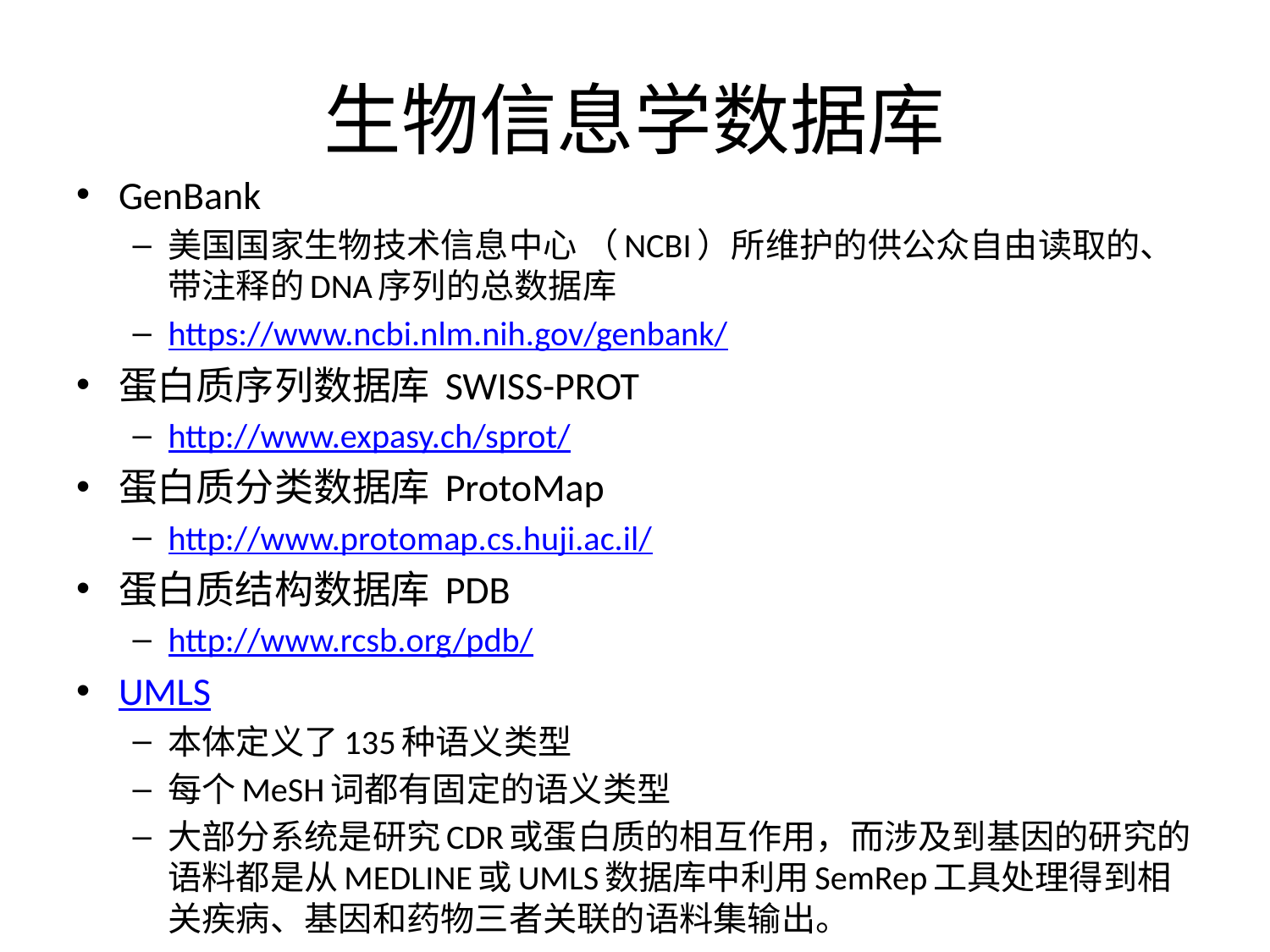

# 生物信息学数据库
GenBank
美国国家生物技术信息中心 （NCBI）所维护的供公众自由读取的、带注释的DNA序列的总数据库
https://www.ncbi.nlm.nih.gov/genbank/
蛋白质序列数据库 SWISS-PROT
http://www.expasy.ch/sprot/
蛋白质分类数据库 ProtoMap
http://www.protomap.cs.huji.ac.il/
蛋白质结构数据库 PDB
http://www.rcsb.org/pdb/
UMLS
本体定义了135种语义类型
每个MeSH词都有固定的语义类型
大部分系统是研究CDR或蛋白质的相互作用，而涉及到基因的研究的语料都是从MEDLINE或UMLS数据库中利用SemRep工具处理得到相关疾病、基因和药物三者关联的语料集输出。